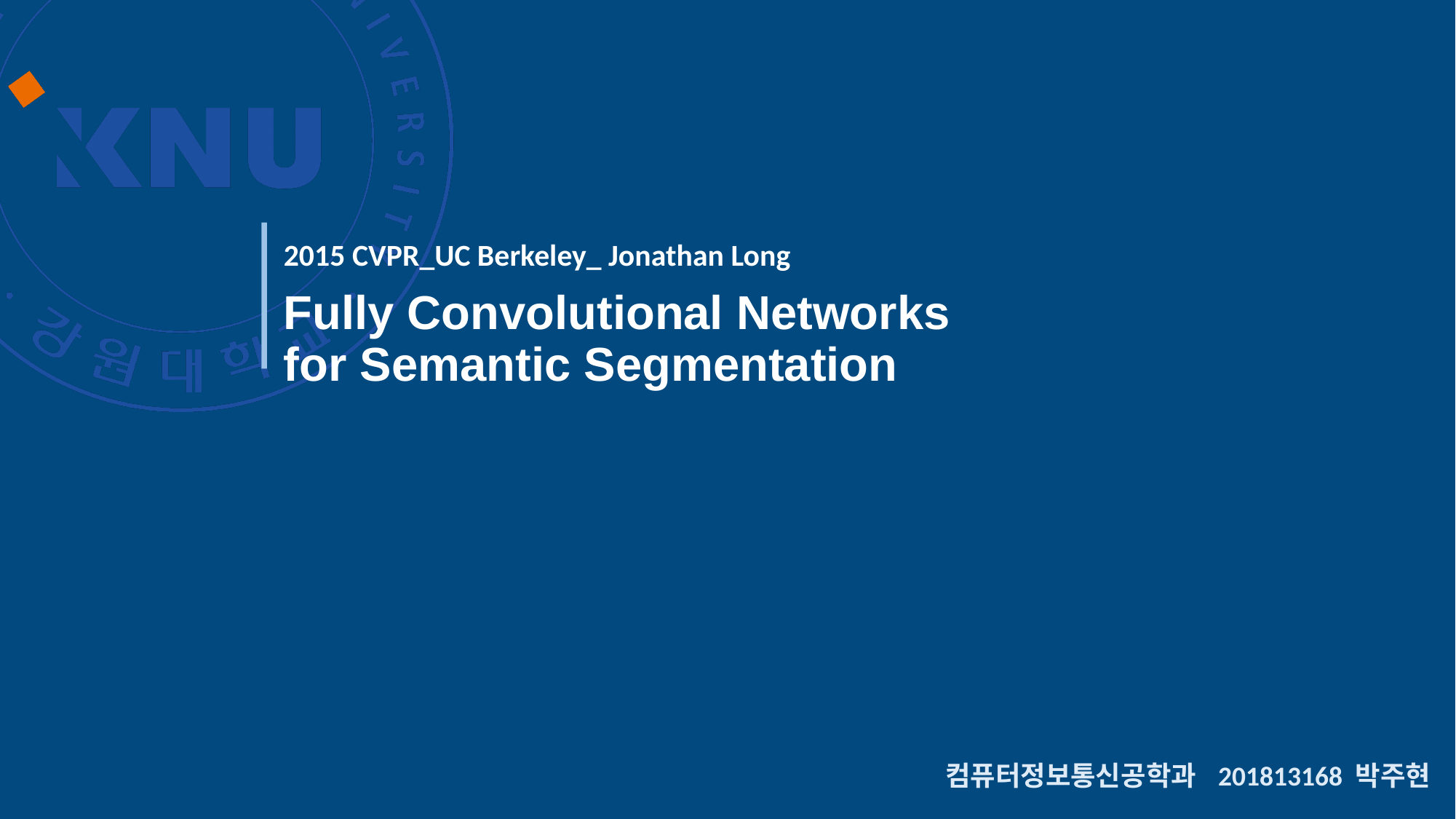

2015 CVPR_UC Berkeley_ Jonathan Long
# Fully Convolutional Networks for Semantic Segmentation
컴퓨터정보통신공학과  201813168 박주현